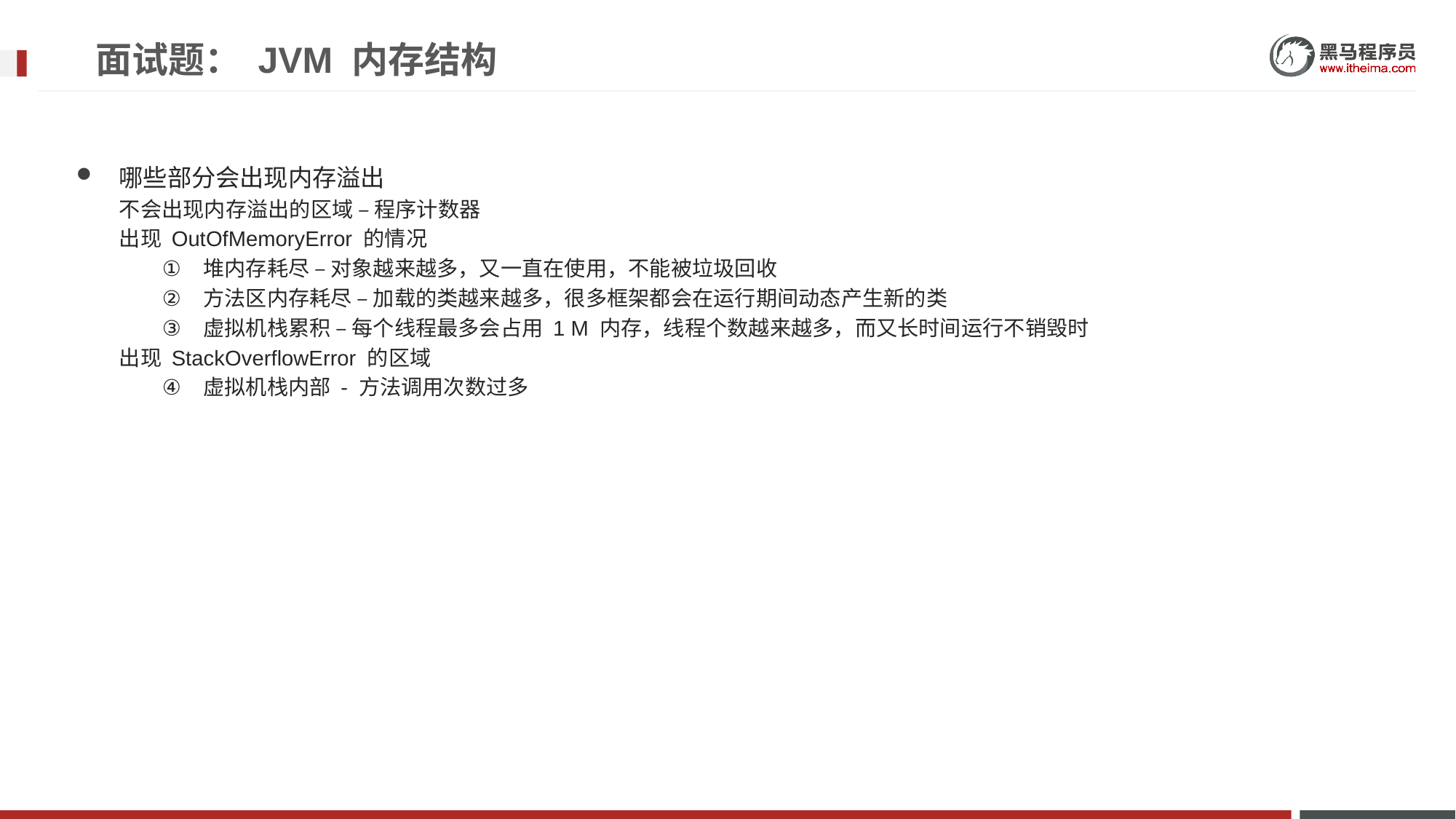

# 面试题： JVM 内存结构
哪些部分会出现内存溢出
不会出现内存溢出的区域 – 程序计数器
出现 OutOfMemoryError 的情况
堆内存耗尽 – 对象越来越多，又一直在使用，不能被垃圾回收
方法区内存耗尽 – 加载的类越来越多，很多框架都会在运行期间动态产生新的类
虚拟机栈累积 – 每个线程最多会占用 1 M 内存，线程个数越来越多，而又长时间运行不销毁时
出现 StackOverflowError 的区域
虚拟机栈内部 - 方法调用次数过多